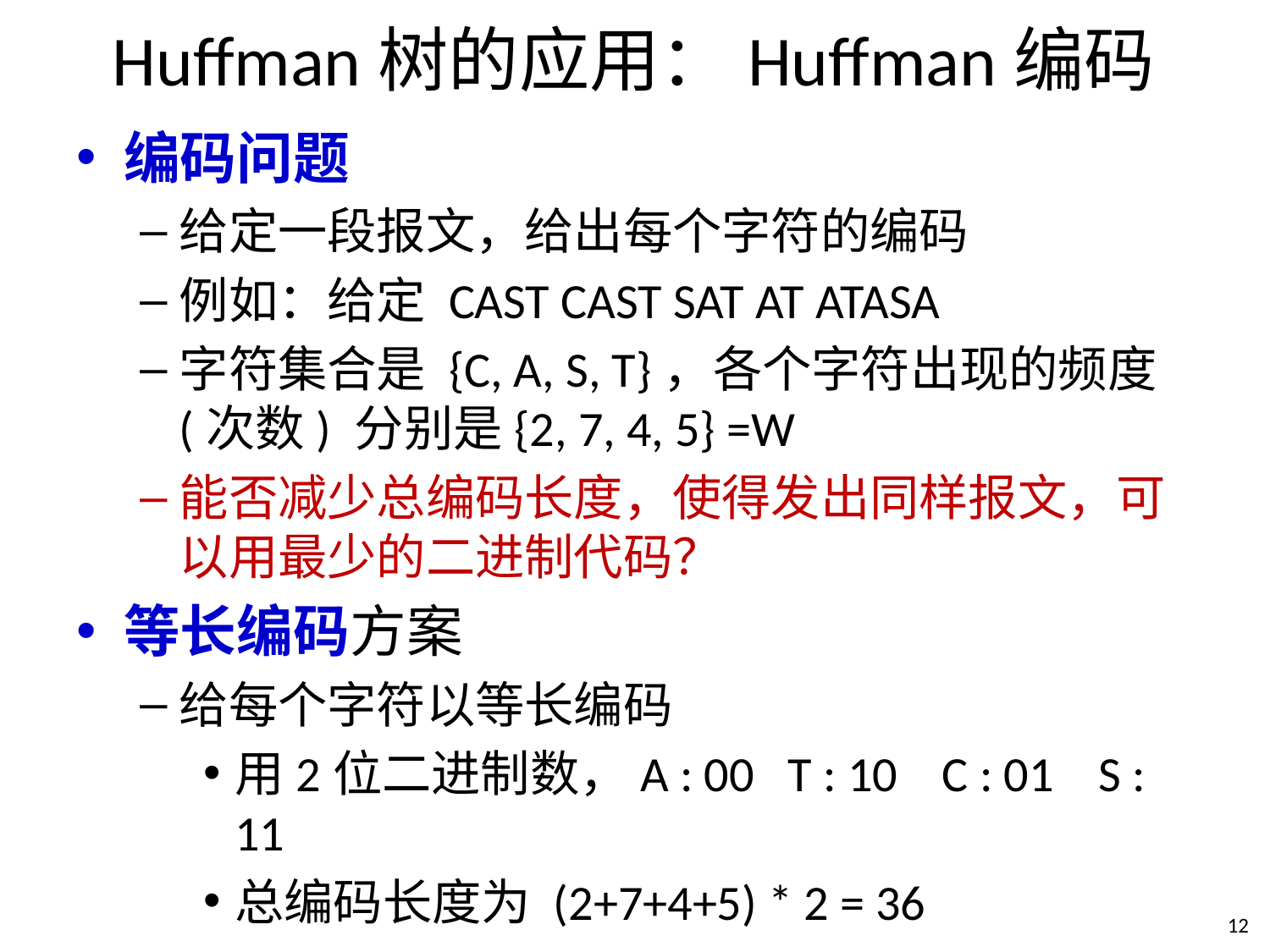

# Huffman树的应用：Huffman编码
编码问题
给定一段报文，给出每个字符的编码
例如：给定 CAST CAST SAT AT ATASA
字符集合是 {C, A, S, T}，各个字符出现的频度(次数) 分别是{2, 7, 4, 5} =W
能否减少总编码长度，使得发出同样报文，可以用最少的二进制代码？
等长编码方案
给每个字符以等长编码
用2位二进制数，A : 00   T : 10    C : 01    S : 11
总编码长度为 (2+7+4+5) * 2 = 36

12